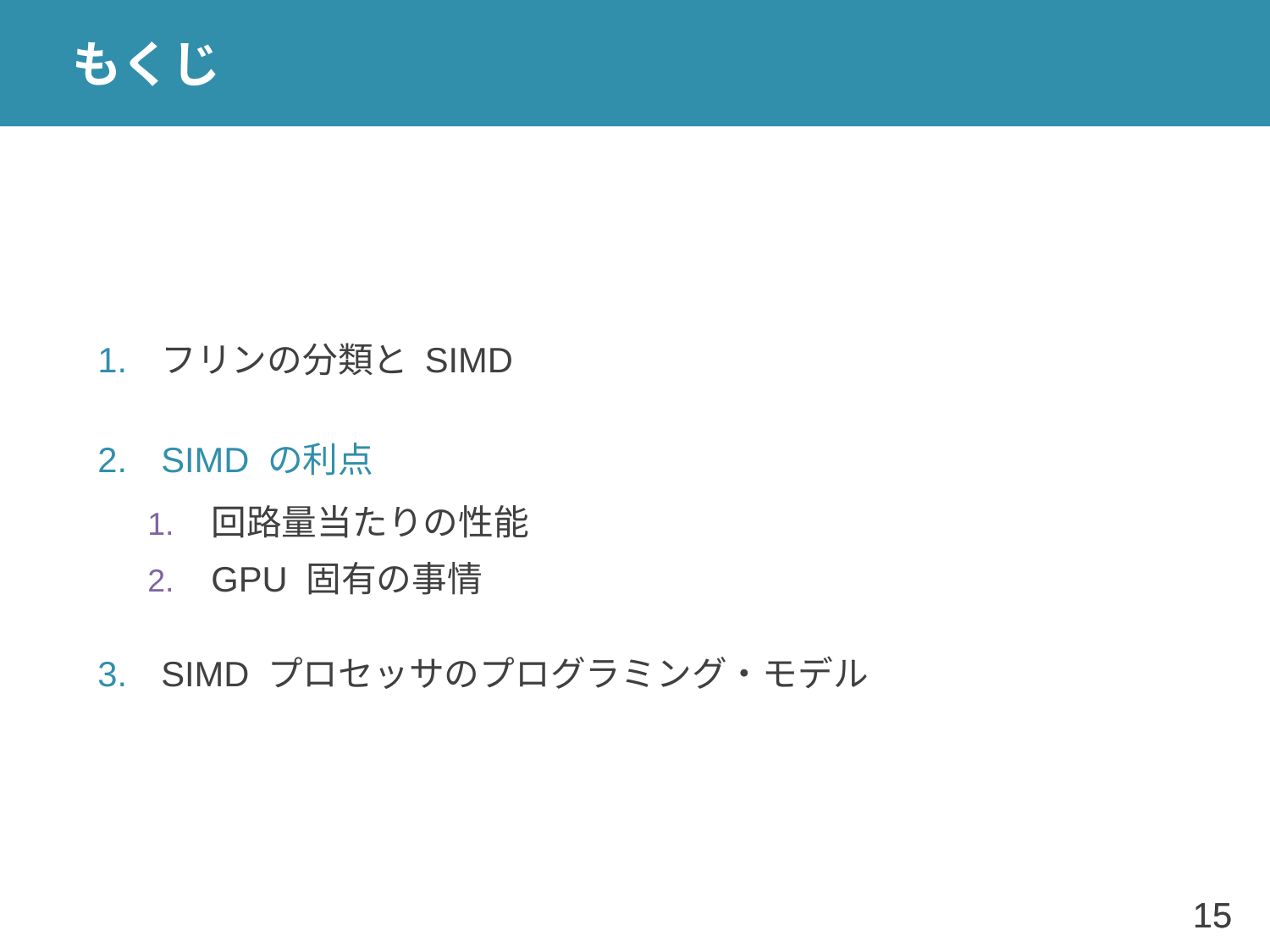

# もくじ
フリンの分類と SIMD
SIMD の利点
回路量当たりの性能
GPU 固有の事情
SIMD プロセッサのプログラミング・モデル